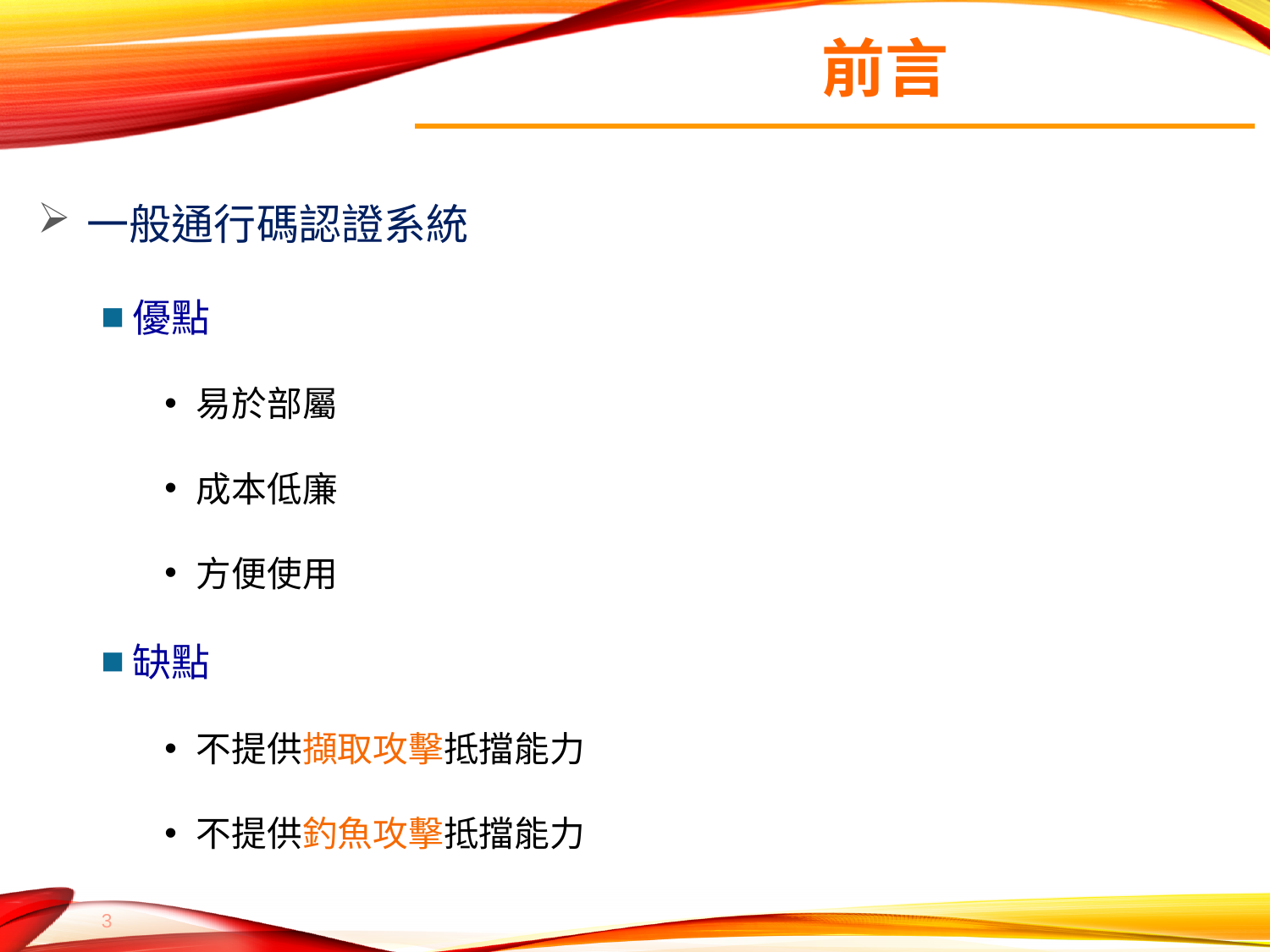

# 前言
一般通行碼認證系統
優點
易於部屬
成本低廉
方便使用
缺點
不提供擷取攻擊抵擋能力
不提供釣魚攻擊抵擋能力
3